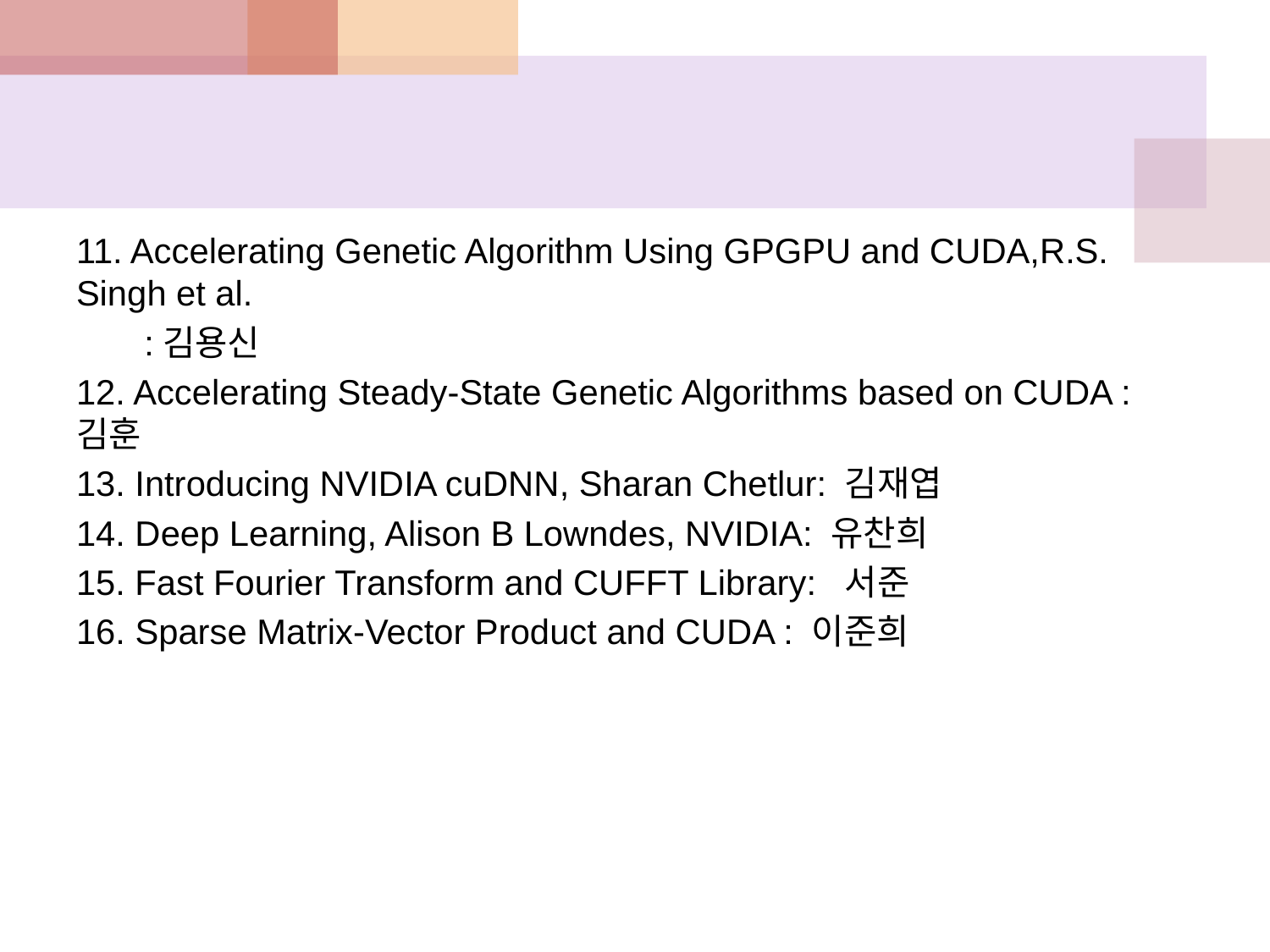

#
11. Accelerating Genetic Algorithm Using GPGPU and CUDA,R.S. Singh et al.
       :김용신
12. Accelerating Steady-State Genetic Algorithms based on CUDA : 김훈
13. Introducing NVIDIA cuDNN, Sharan Chetlur: 김재엽
14. Deep Learning, Alison B Lowndes, NVIDIA: 유찬희
15. Fast Fourier Transform and CUFFT Library:  서준
16. Sparse Matrix-Vector Product and CUDA : 이준희